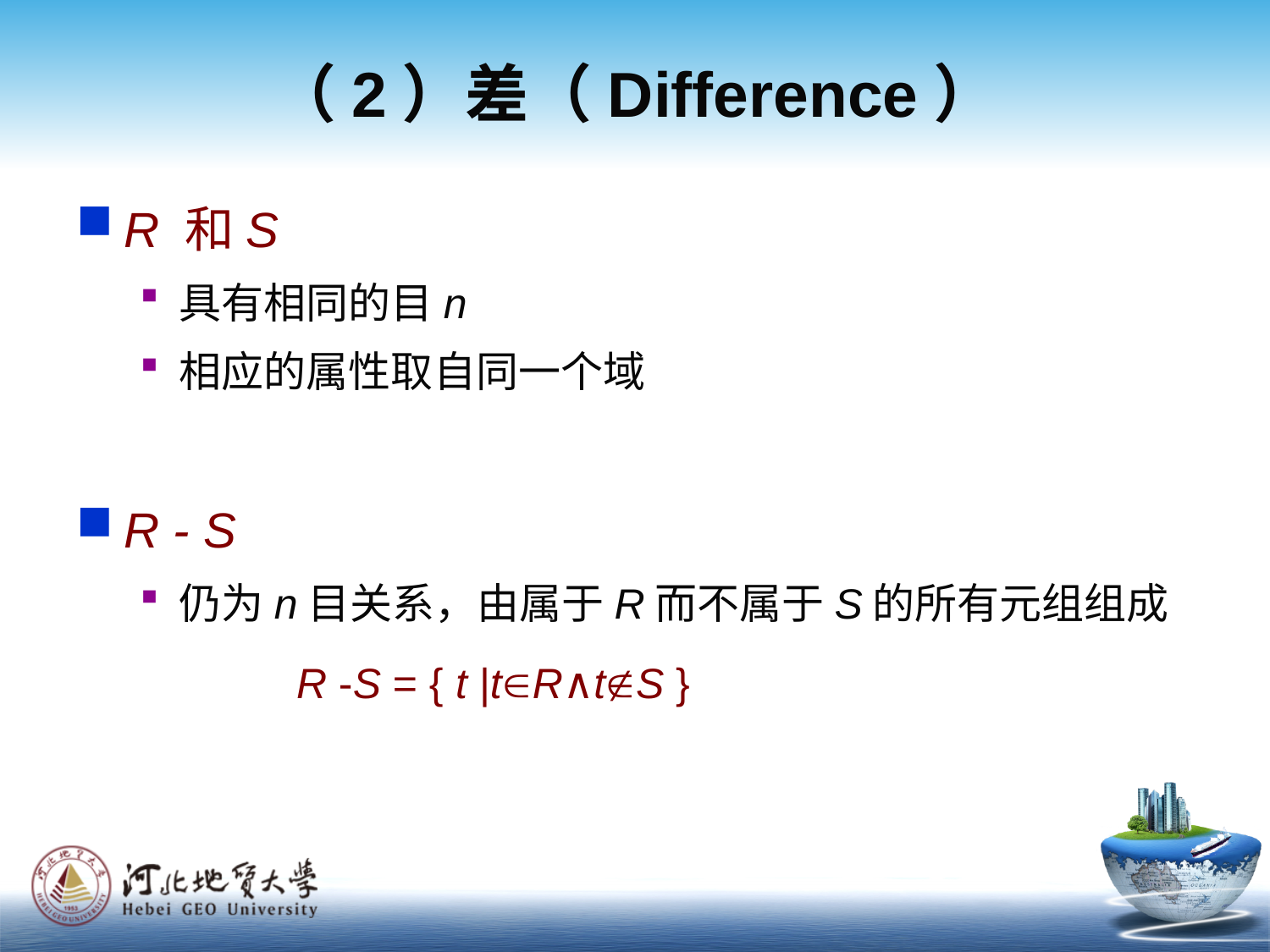

（2）差（Difference）
R 和S
具有相同的目n
相应的属性取自同一个域

R - S
仍为n目关系，由属于R而不属于S的所有元组组成
                R -S = { t |t∈R∧t∉S }